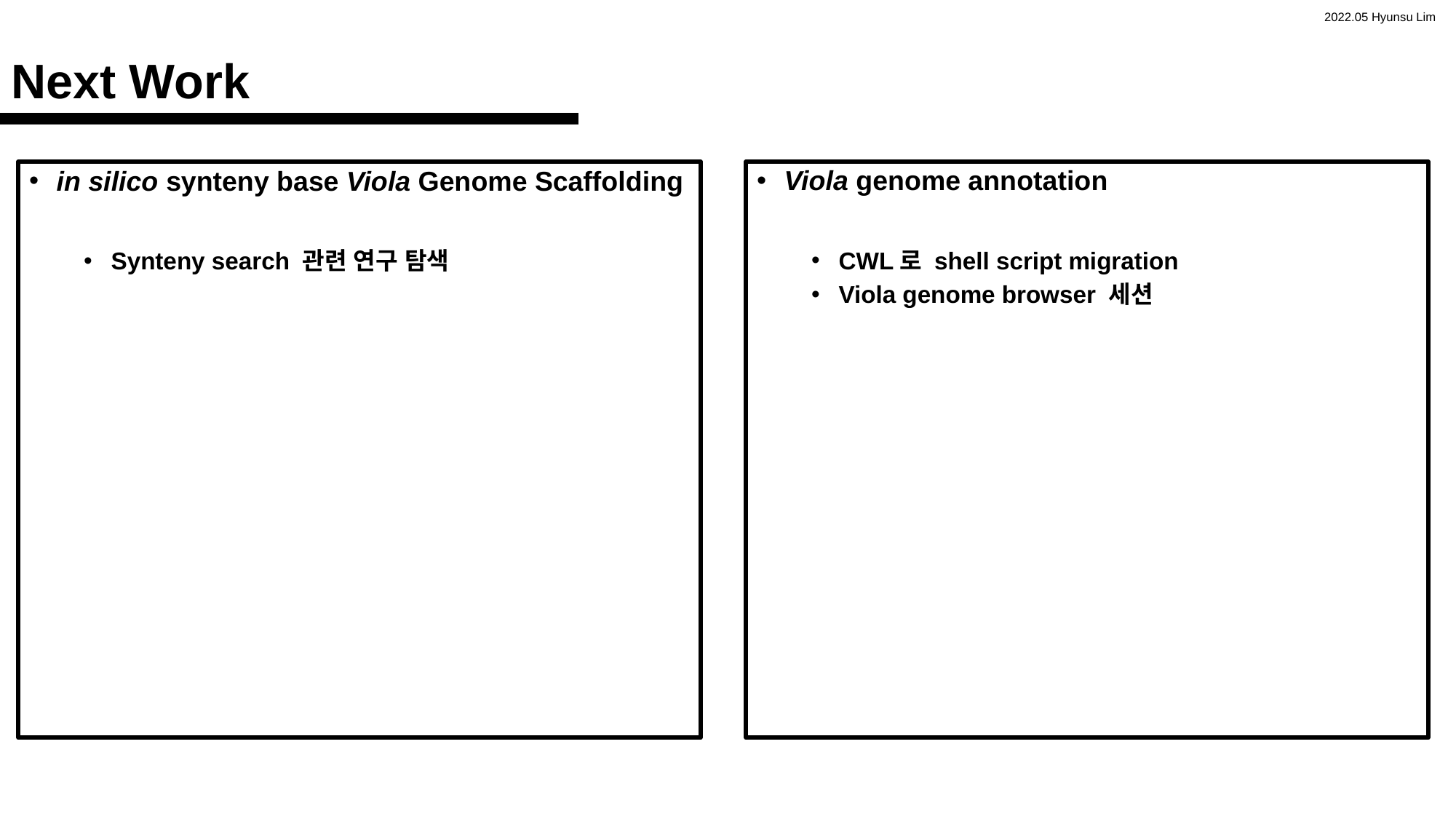

# Next Work
in silico synteny base Viola Genome Scaffolding

Synteny search 관련 연구 탐색
Viola genome annotation

CWL로 shell script migration
Viola genome browser 세션